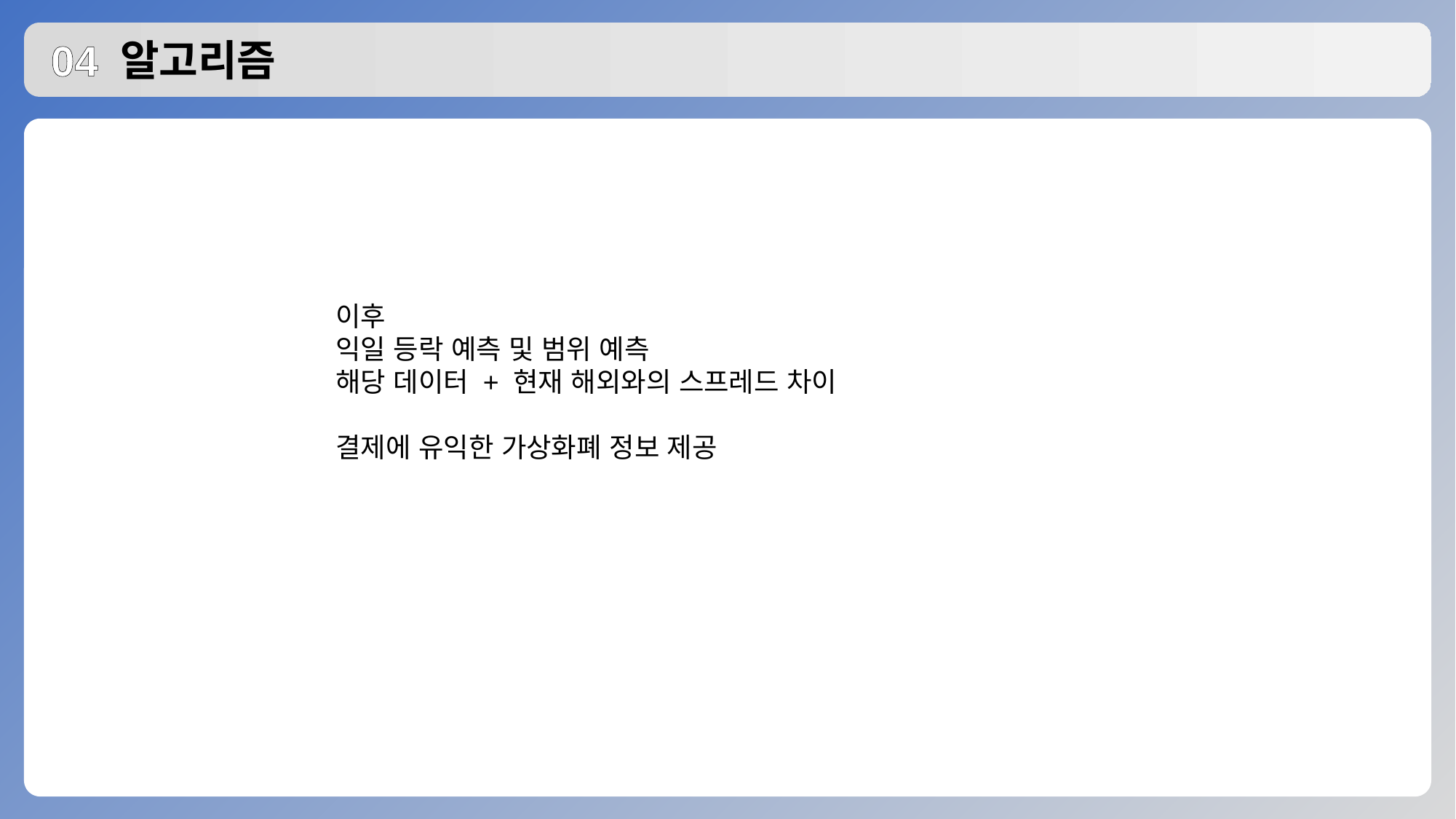

# 04 알고리즘
이후
익일 등락 예측 및 범위 예측
해당 데이터 + 현재 해외와의 스프레드 차이

결제에 유익한 가상화폐 정보 제공